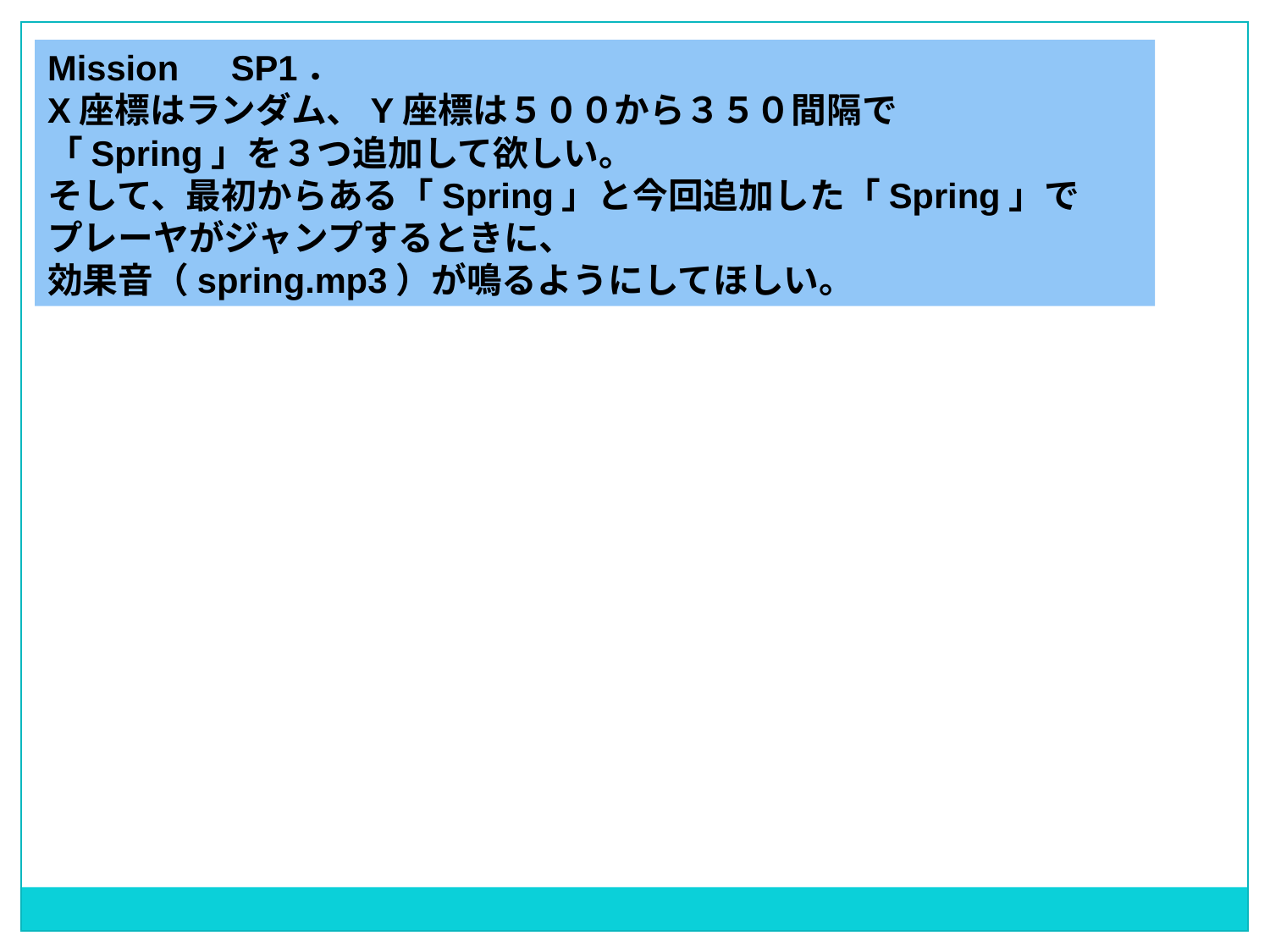

Mission　SP1．
X座標はランダム、Y座標は５００から３５０間隔で
「Spring」を３つ追加して欲しい。
そして、最初からある「Spring」と今回追加した「Spring」で
プレーヤがジャンプするときに、
効果音（spring.mp3）が鳴るようにしてほしい。